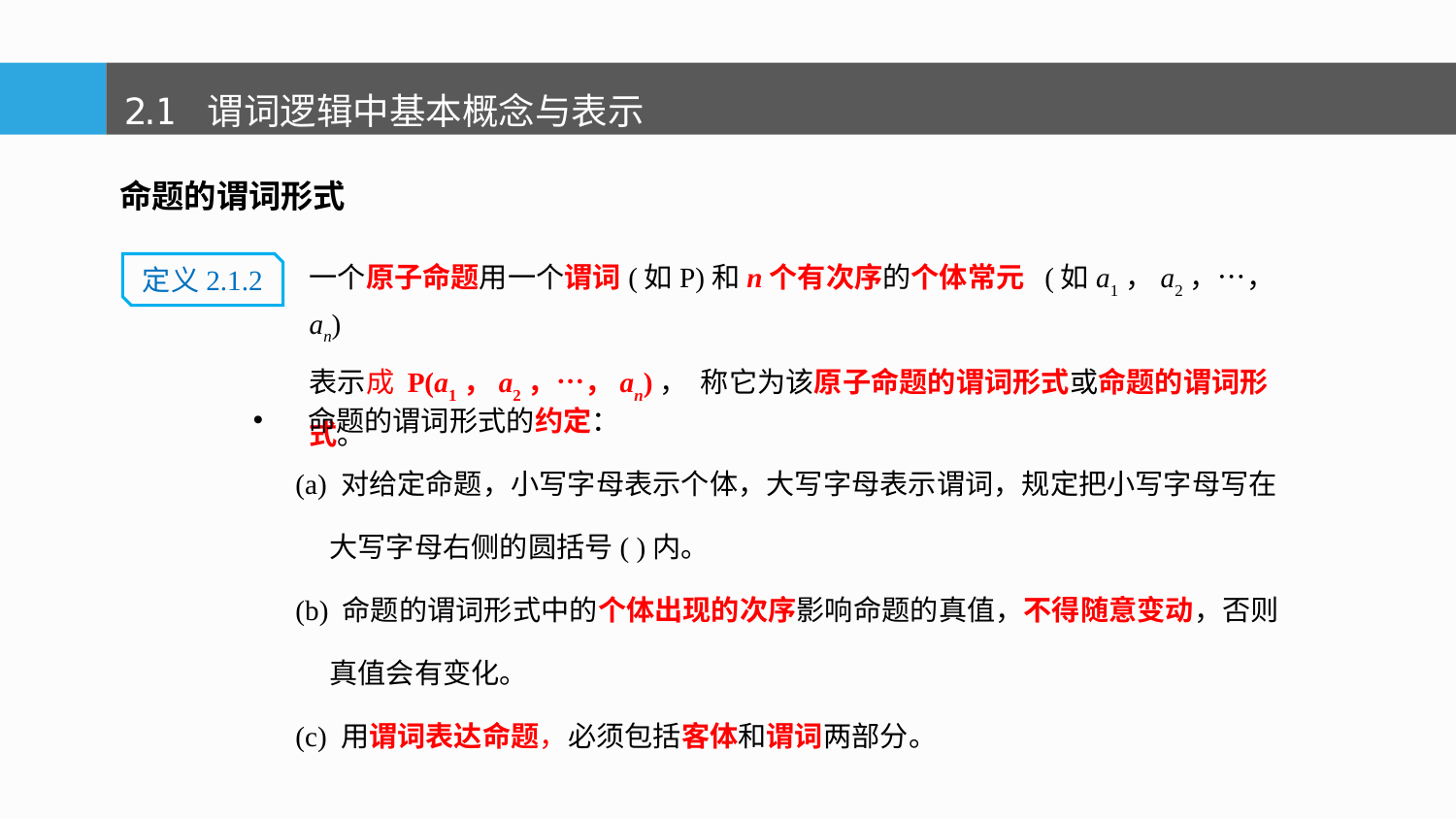

2.1  谓词逻辑中基本概念与表示

命题的谓词形式

一个原子命题用一个谓词(如P)和n个有次序的个体常元  (如a1，a2，…，an)
表示成 P(a1，a2，…，an)，  称它为该原子命题的谓词形式或命题的谓词形式。
定义2.1.2
命题的谓词形式的约定：
      (a) 对给定命题，小写字母表示个体，大写字母表示谓词，规定把小写字母写在
           大写字母右侧的圆括号( )内。
      (b) 命题的谓词形式中的个体出现的次序影响命题的真值，不得随意变动，否则
           真值会有变化。
      (c) 用谓词表达命题，必须包括客体和谓词两部分。